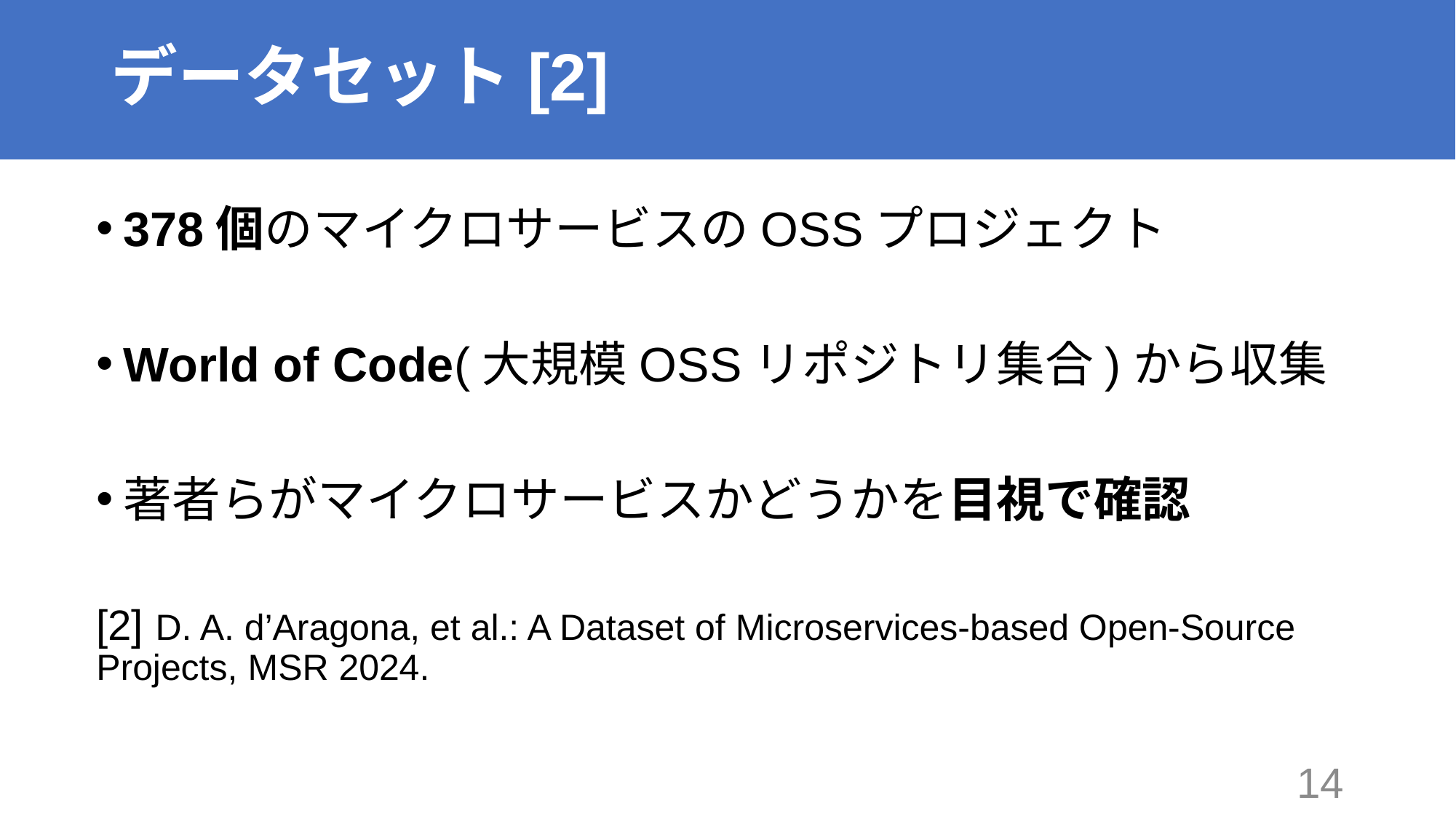

# データセット[2]
378個のマイクロサービスのOSSプロジェクト

World of Code(大規模OSSリポジトリ集合)から収集

著者らがマイクロサービスかどうかを目視で確認

[2] D. A. d’Aragona, et al.: A Dataset of Microservices-based Open-Source Projects, MSR 2024.
14